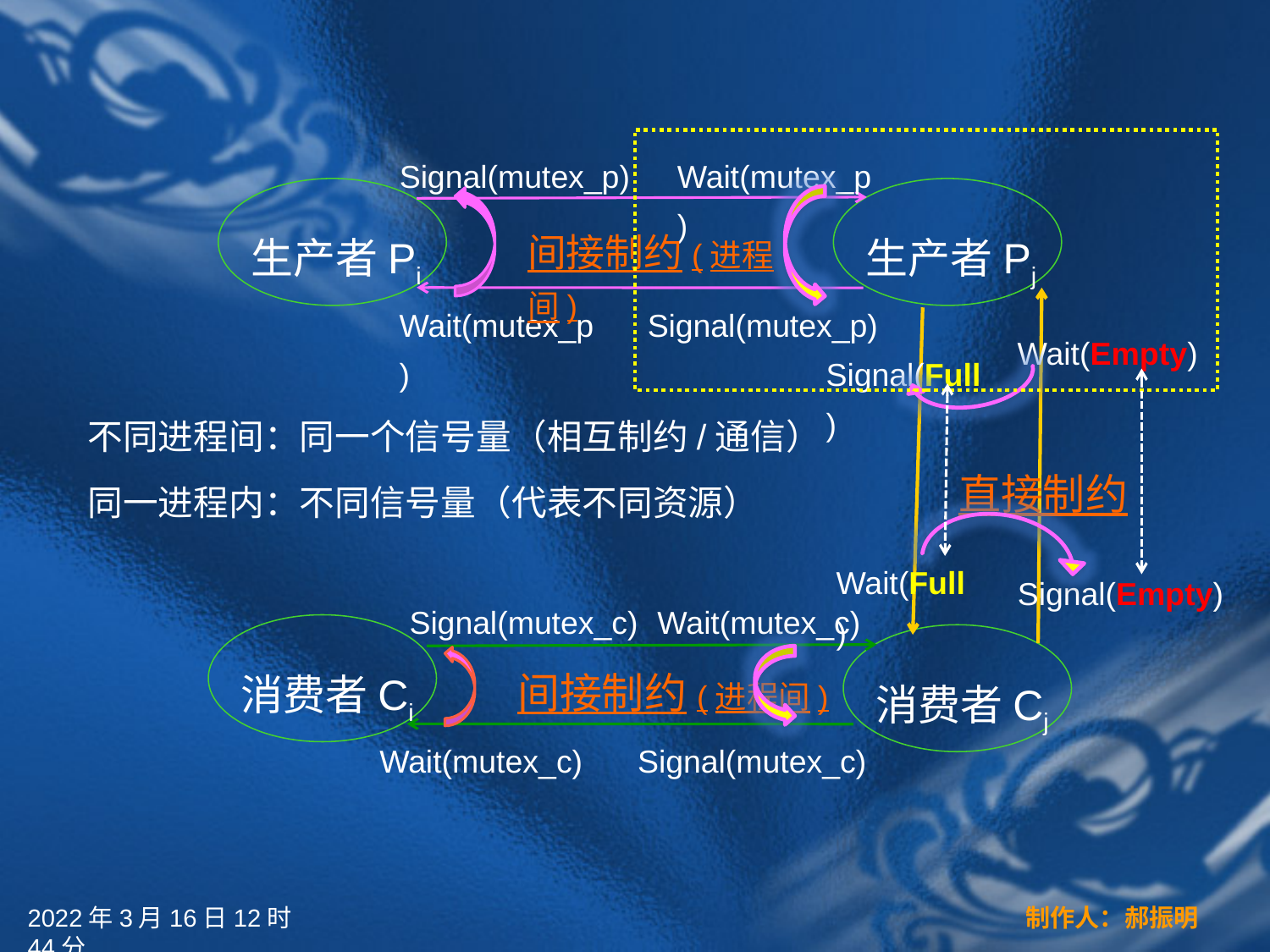

Signal(mutex_p)
Wait(mutex_p)

生产者Pi

生产者Pj

间接制约(进程间)
Wait(mutex_p)
Signal(mutex_p)
Wait(Empty)

Signal(Full)
不同进程间：同一个信号量（相互制约/通信）
同一进程内：不同信号量（代表不同资源）
直接制约

Wait(Full)
Signal(Empty)
Signal(mutex_c)
Wait(mutex_c)

消费者Ci

消费者Cj
间接制约(进程间)

Wait(mutex_c)
Signal(mutex_c)
2022年3月16日12时44分
制作人：郝振明